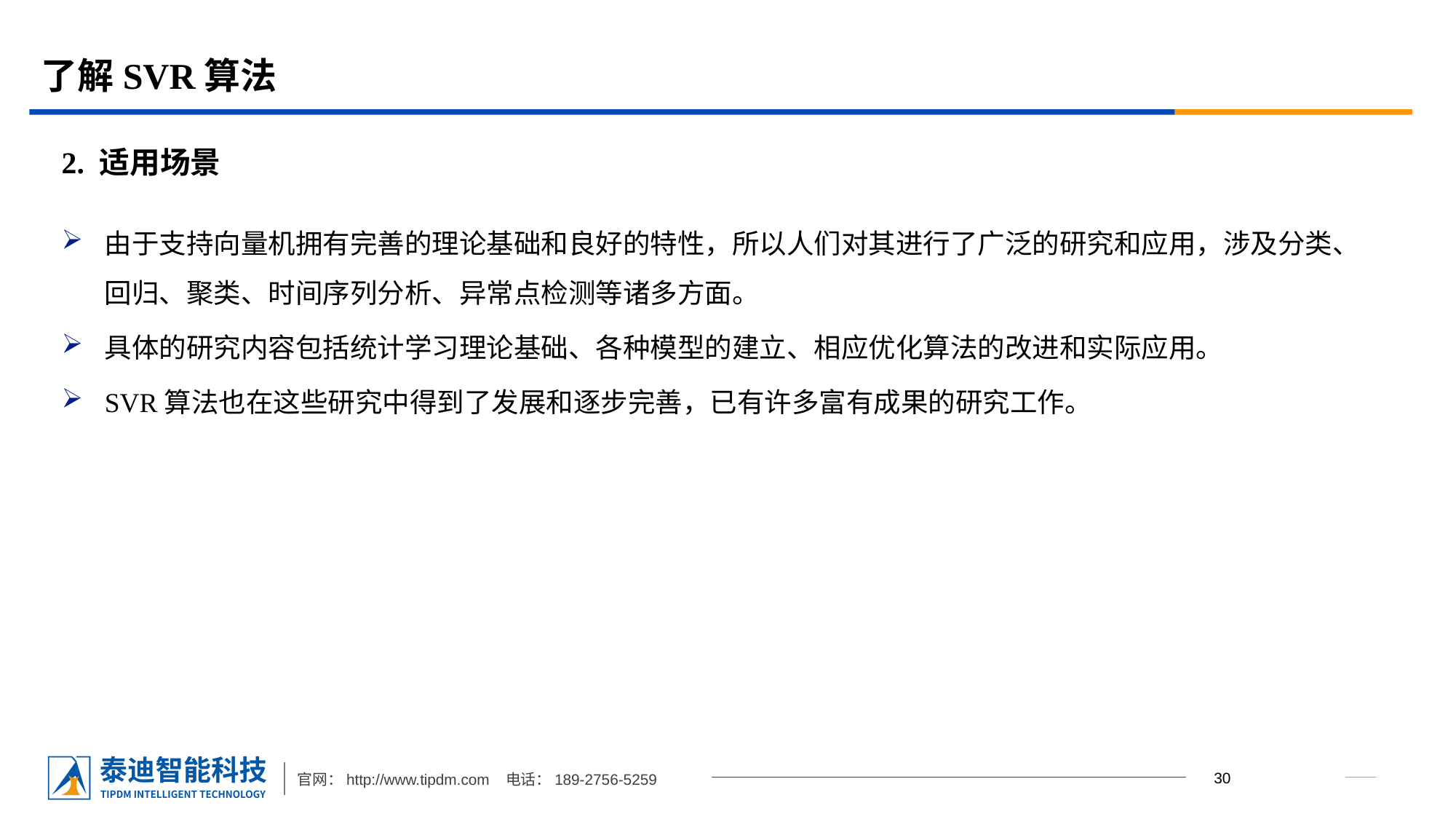

# 了解SVR算法
2. 适用场景
由于支持向量机拥有完善的理论基础和良好的特性，所以人们对其进行了广泛的研究和应用，涉及分类、回归、聚类、时间序列分析、异常点检测等诸多方面。
具体的研究内容包括统计学习理论基础、各种模型的建立、相应优化算法的改进和实际应用。
SVR算法也在这些研究中得到了发展和逐步完善，已有许多富有成果的研究工作。